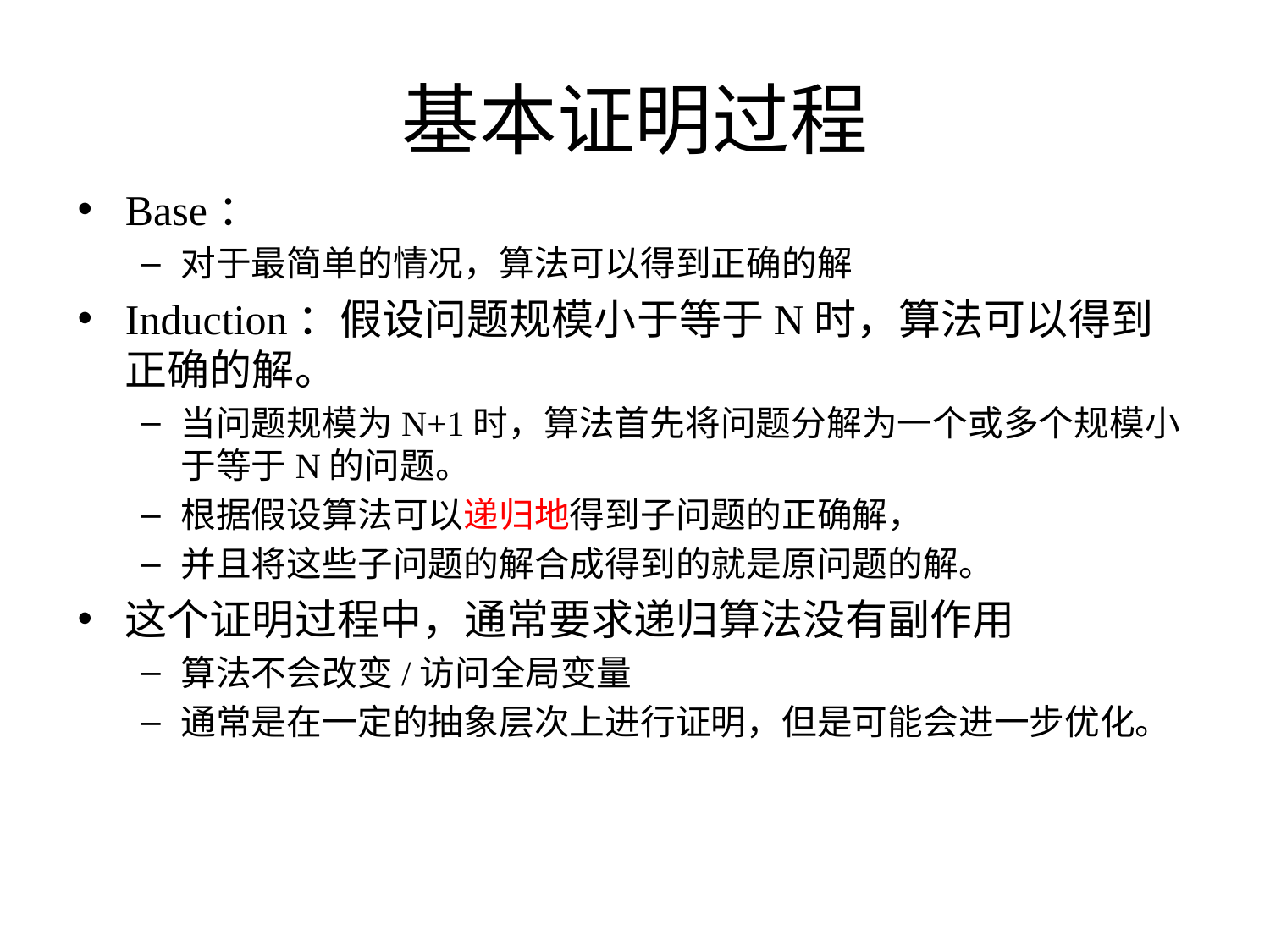

# 基本证明过程
Base：
对于最简单的情况，算法可以得到正确的解
Induction：假设问题规模小于等于N时，算法可以得到正确的解。
当问题规模为N+1时，算法首先将问题分解为一个或多个规模小于等于N的问题。
根据假设算法可以递归地得到子问题的正确解，
并且将这些子问题的解合成得到的就是原问题的解。
这个证明过程中，通常要求递归算法没有副作用
算法不会改变/访问全局变量
通常是在一定的抽象层次上进行证明，但是可能会进一步优化。